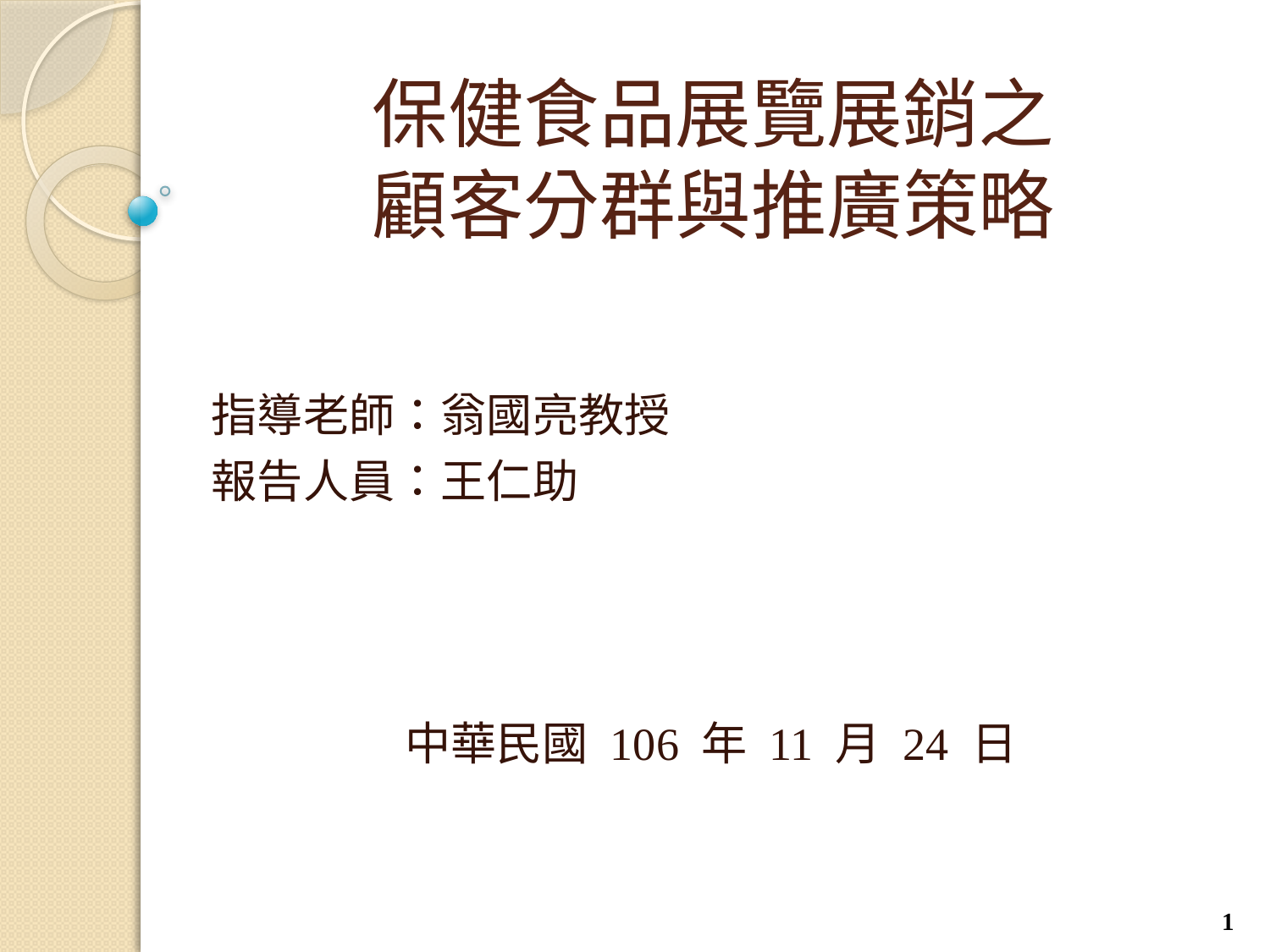

# 保健食品展覽展銷之 顧客分群與推廣策略
指導老師：翁國亮教授
報告人員：王仁助

中華民國 106 年 11 月 24 日
1